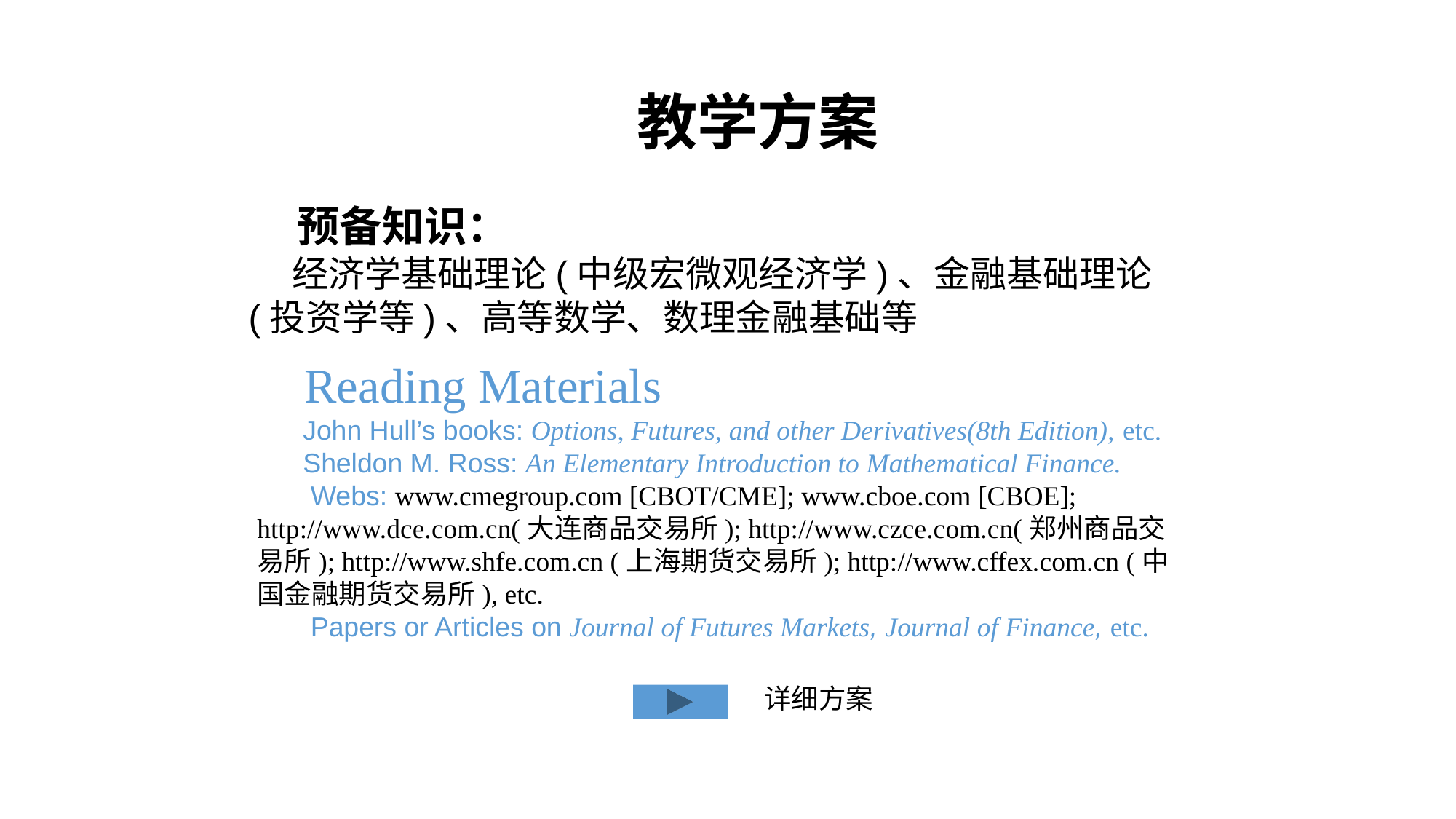

教学方案
    预备知识：
      经济学基础理论(中级宏微观经济学)、金融基础理论(投资学等)、高等数学、数理金融基础等
    Reading Materials
      John Hull’s books: Options, Futures, and other Derivatives(8th Edition), etc.
      Sheldon M. Ross: An Elementary Introduction to Mathematical Finance.
       Webs: www.cmegroup.com [CBOT/CME]; www.cboe.com [CBOE]; http://www.dce.com.cn(大连商品交易所); http://www.czce.com.cn(郑州商品交易所); http://www.shfe.com.cn (上海期货交易所); http://www.cffex.com.cn (中国金融期货交易所), etc.
       Papers or Articles on Journal of Futures Markets, Journal of Finance, etc.

详细方案